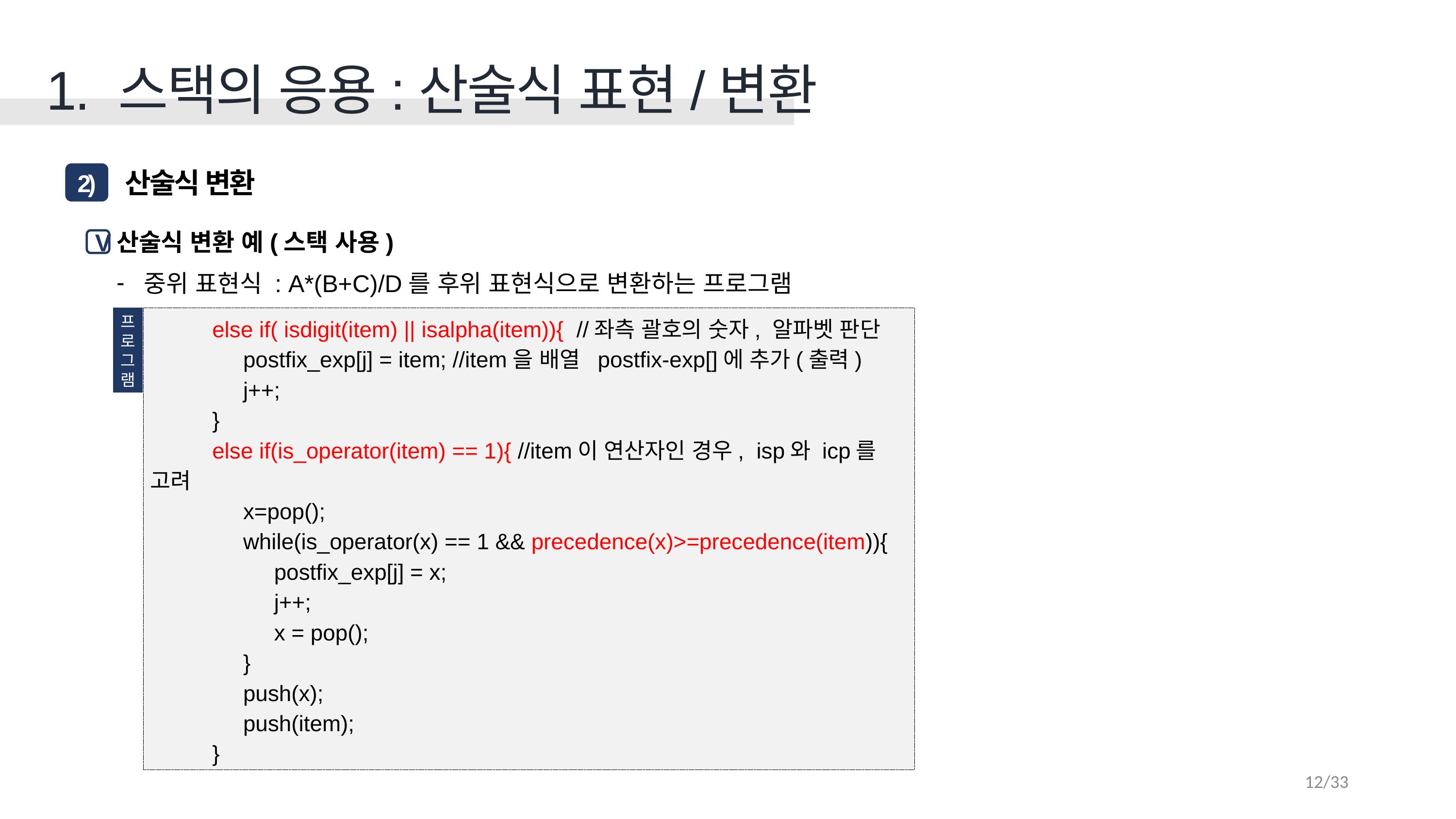

1. 스택의 응용:산술식 표현/변환

 산술식 변환
2)
산술식 변환 예(스택 사용)

중위 표현식 : A*(B+C)/D를 후위 표현식으로 변환하는 프로그램

V
프
로
그
램
          else if( isdigit(item) || isalpha(item)){  //좌측 괄호의 숫자, 알파벳 판단
               postfix_exp[j] = item; //item을 배열  postfix-exp[]에 추가(출력)
               j++;
          }
          else if(is_operator(item) == 1){ //item이 연산자인 경우,  isp와 icp를 고려
               x=pop();
               while(is_operator(x) == 1 && precedence(x)>=precedence(item)){
                    postfix_exp[j] = x;
                    j++;
                    x = pop();
               }
               push(x);
               push(item);
          }
12/33